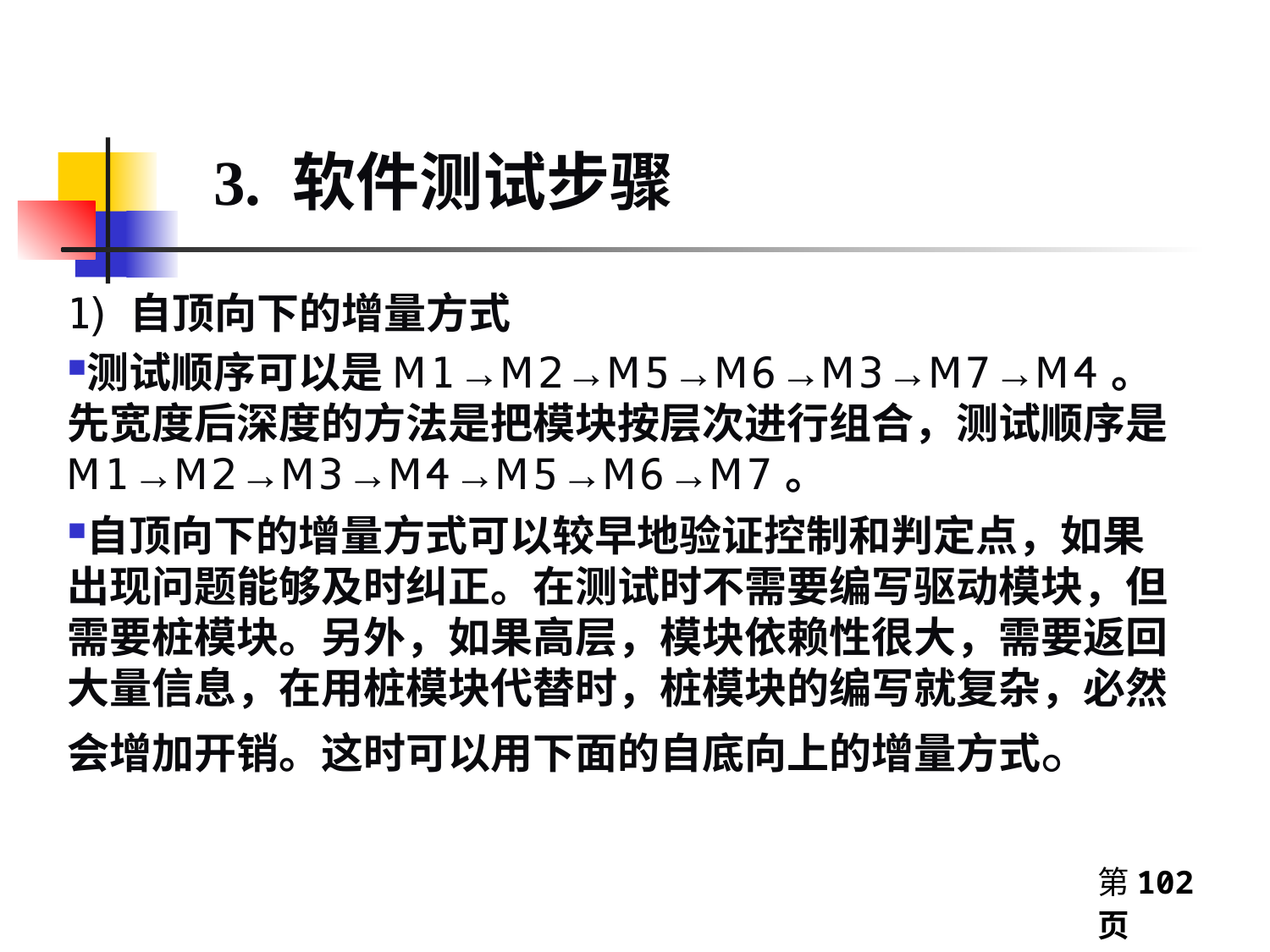

3. 软件测试步骤
1) 自顶向下的增量方式
测试顺序可以是M1→M2→M5→M6→M3→M7→M4。先宽度后深度的方法是把模块按层次进行组合，测试顺序是M1→M2→M3→M4→M5→M6→M7。
自顶向下的增量方式可以较早地验证控制和判定点，如果出现问题能够及时纠正。在测试时不需要编写驱动模块，但需要桩模块。另外，如果高层，模块依赖性很大，需要返回大量信息，在用桩模块代替时，桩模块的编写就复杂，必然会增加开销。这时可以用下面的自底向上的增量方式。